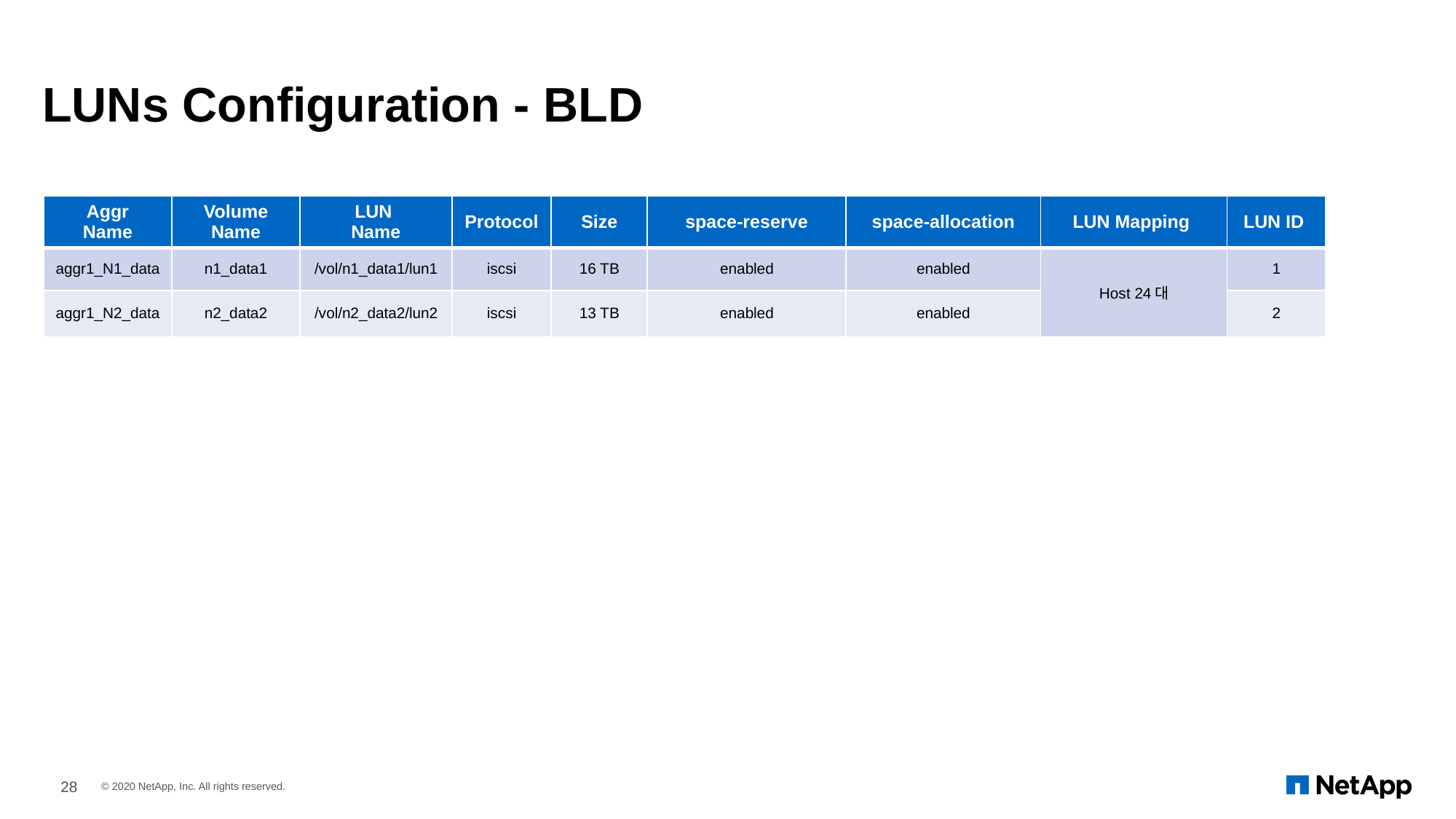

# LUNs Configuration - BLD
| Aggr Name | Volume Name | LUN Name | Protocol | Size | space-reserve | space-allocation | LUN Mapping | LUN ID |
| --- | --- | --- | --- | --- | --- | --- | --- | --- |
| aggr1\_N1\_data | n1\_data1 | /vol/n1\_data1/lun1 | iscsi | 16 TB | enabled | enabled | Host 24대 | 1 |
| aggr1\_N2\_data | n2\_data2 | /vol/n2\_data2/lun2 | iscsi | 13 TB | enabled | enabled |  | 2 |